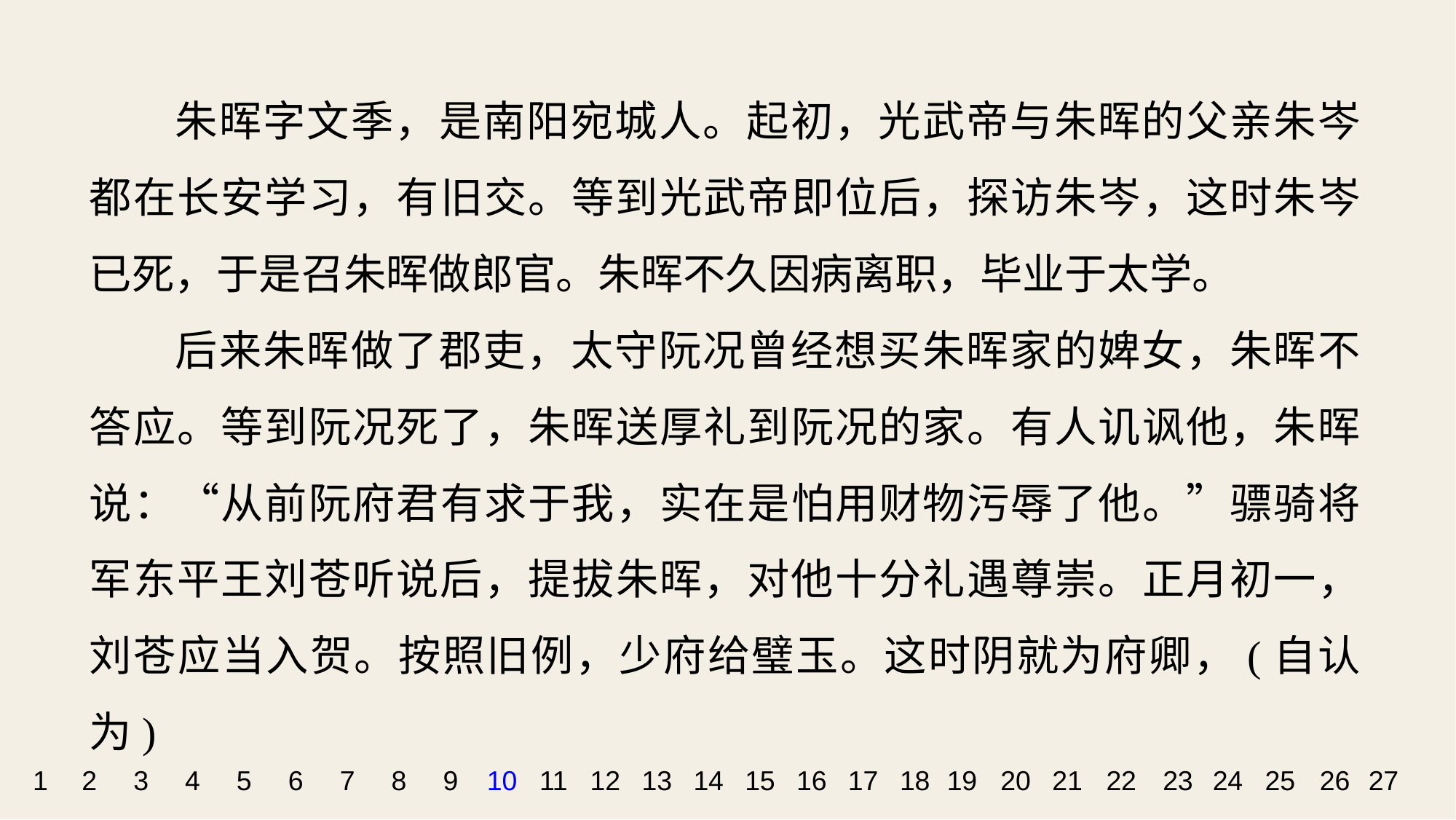

朱晖字文季，是南阳宛城人。起初，光武帝与朱晖的父亲朱岑都在长安学习，有旧交。等到光武帝即位后，探访朱岑，这时朱岑已死，于是召朱晖做郎官。朱晖不久因病离职，毕业于太学。
后来朱晖做了郡吏，太守阮况曾经想买朱晖家的婢女，朱晖不答应。等到阮况死了，朱晖送厚礼到阮况的家。有人讥讽他，朱晖说：“从前阮府君有求于我，实在是怕用财物污辱了他。”骠骑将军东平王刘苍听说后，提拔朱晖，对他十分礼遇尊崇。正月初一，刘苍应当入贺。按照旧例，少府给璧玉。这时阴就为府卿，(自认为)
1
2
3
4
5
6
7
8
9
10
11
12
13
14
15
16
17
18
19
20
21
22
23
24
25
26
27